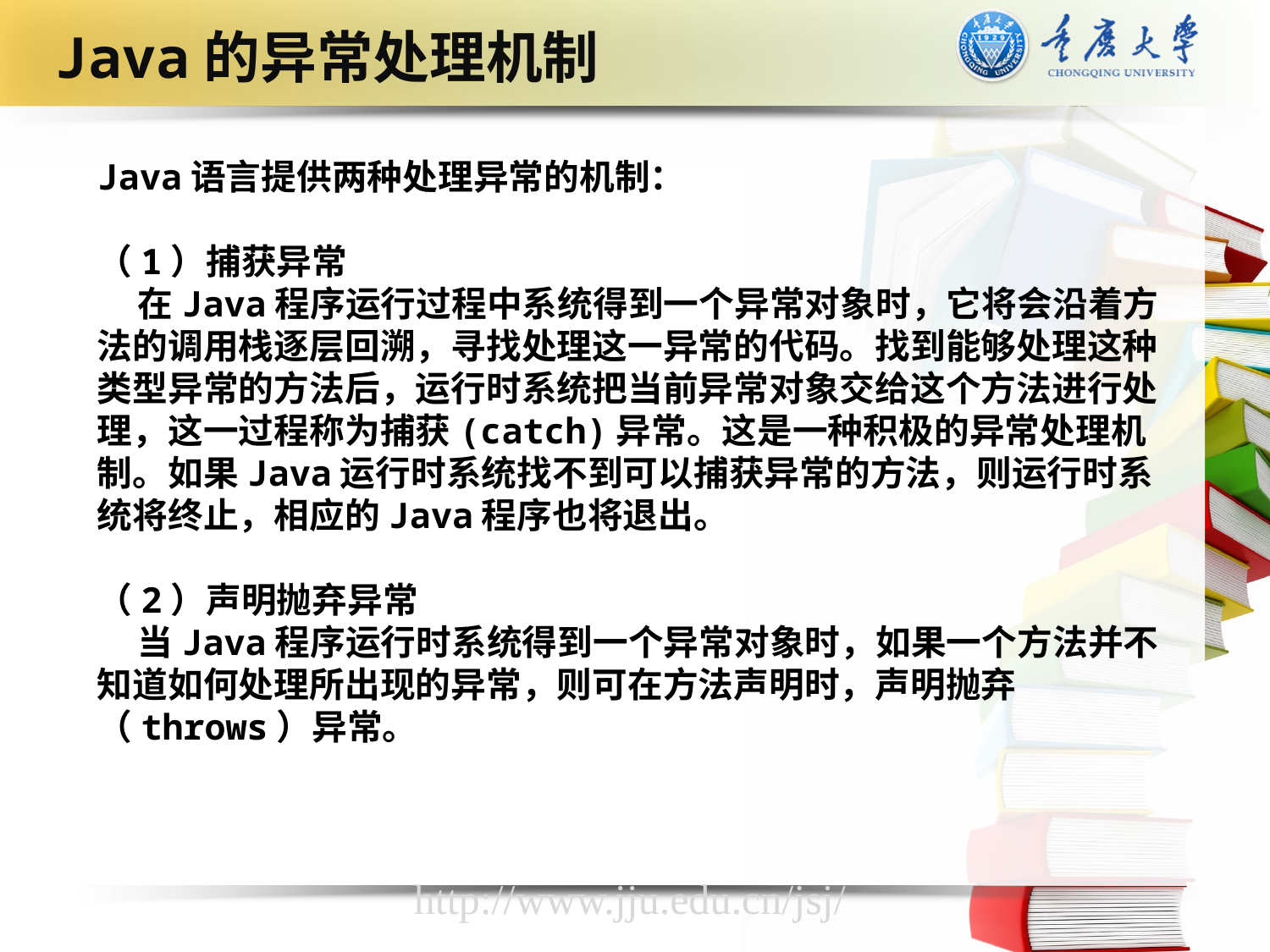

Java的异常处理机制
Java语言提供两种处理异常的机制：

（1）捕获异常
    在Java程序运行过程中系统得到一个异常对象时，它将会沿着方法的调用栈逐层回溯，寻找处理这一异常的代码。找到能够处理这种类型异常的方法后，运行时系统把当前异常对象交给这个方法进行处理，这一过程称为捕获(catch)异常。这是一种积极的异常处理机制。如果Java运行时系统找不到可以捕获异常的方法，则运行时系统将终止，相应的Java程序也将退出。

（2）声明抛弃异常
    当Java程序运行时系统得到一个异常对象时，如果一个方法并不知道如何处理所出现的异常，则可在方法声明时，声明抛弃（throws）异常。

http://www.jju.edu.cn/jsj/